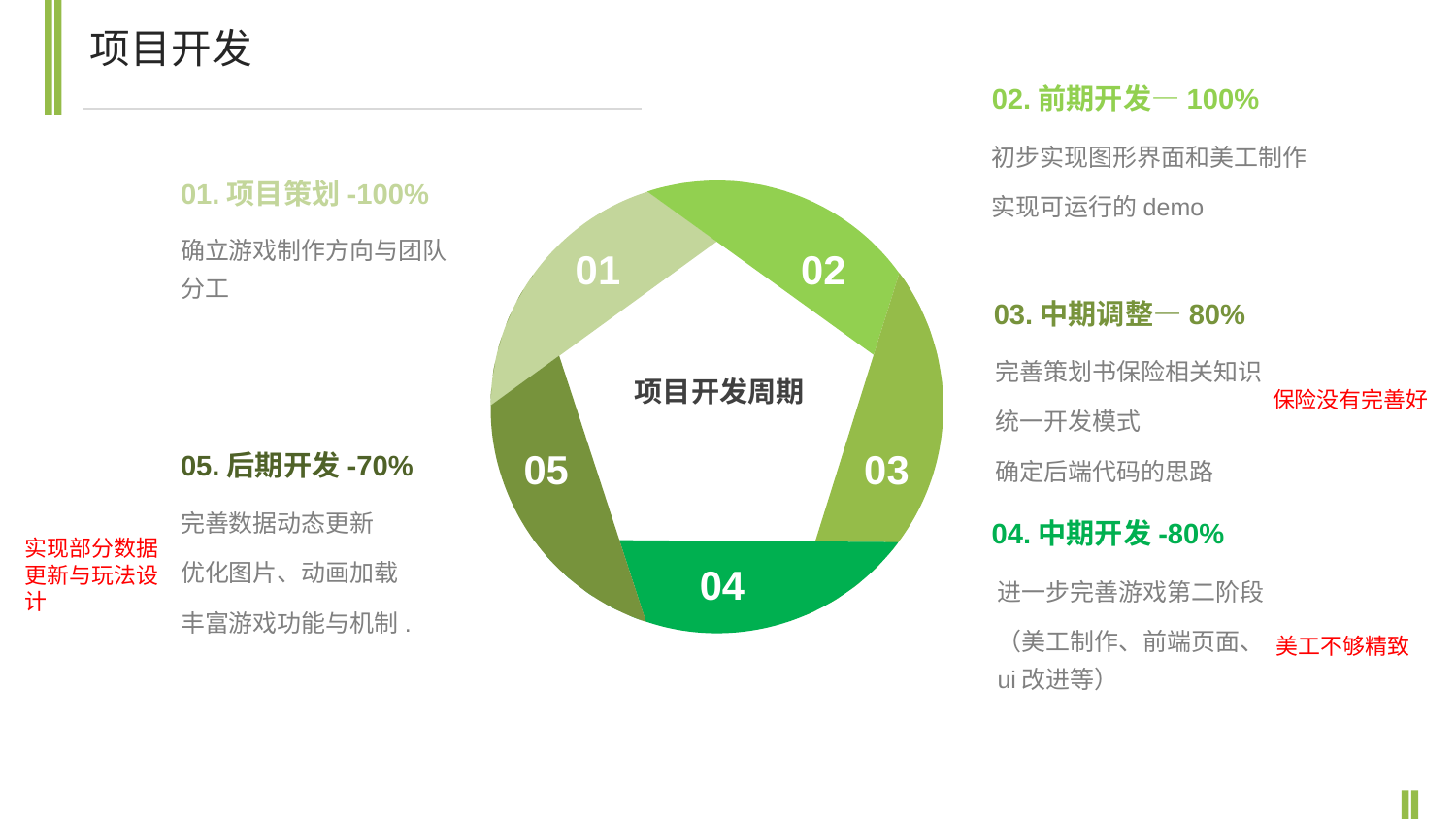

项目开发
02.前期开发—100%

初步实现图形界面和美工制作
实现可运行的demo
01.项目策划-100%
确立游戏制作方向与团队分工
01
02

03.中期调整—80%
完善策划书保险相关知识
统一开发模式
确定后端代码的思路
项目开发周期
保险没有完善好

05
03
05.后期开发-70%
完善数据动态更新
优化图片、动画加载
丰富游戏功能与机制.
04.中期开发-80%
实现部分数据更新与玩法设计
04
进一步完善游戏第二阶段
（美工制作、前端页面、ui改进等）
美工不够精致